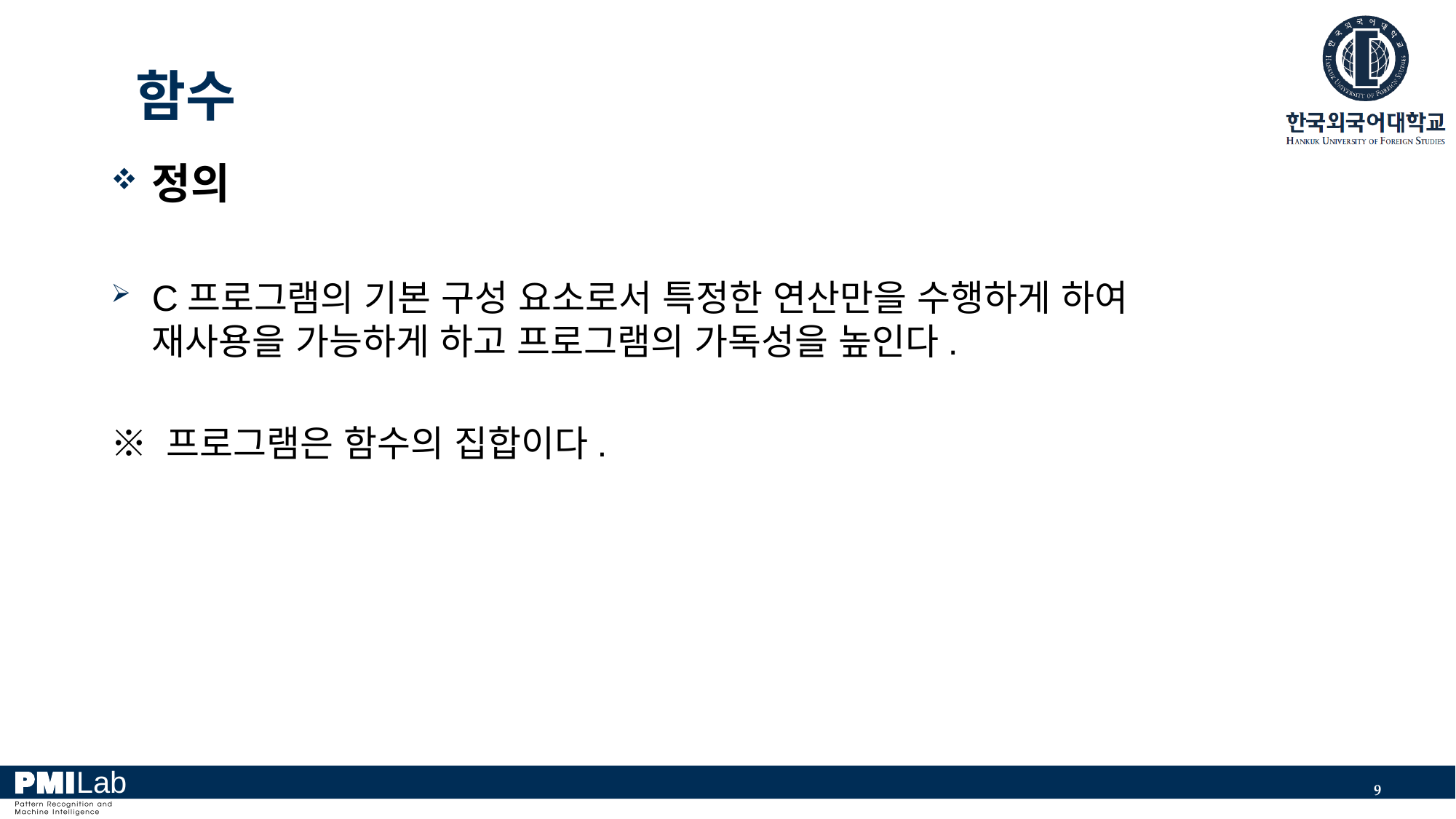

# 함수
정의

C프로그램의 기본 구성 요소로서 특정한 연산만을 수행하게 하여
재사용을 가능하게 하고 프로그램의 가독성을 높인다.

※ 프로그램은 함수의 집합이다.

9